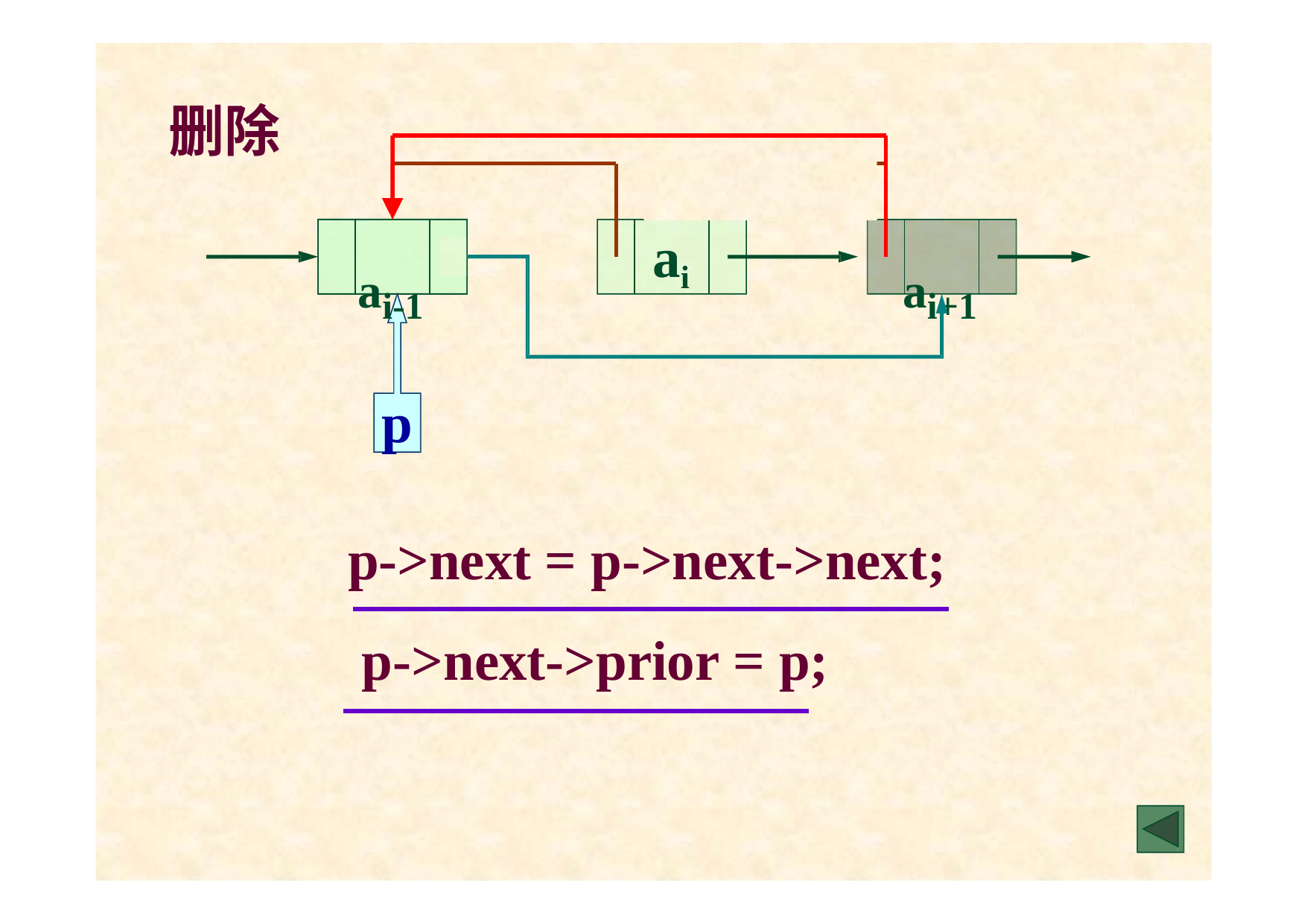

删除

ai
ai-1
ai+1

p
p->next = p->next->next;  p->next->prior = p;